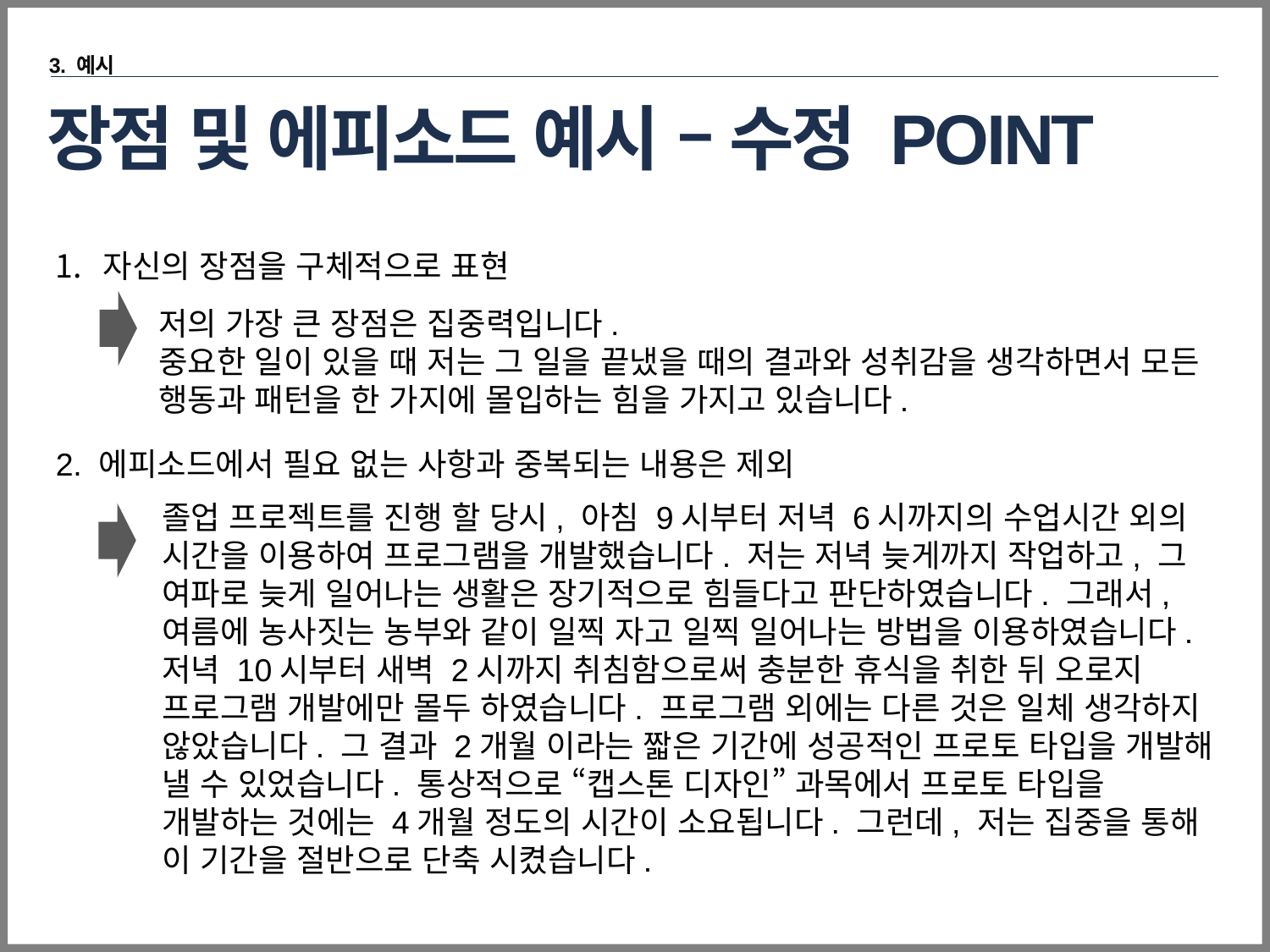

3. 예시
# 장점 및 에피소드 예시 – 수정 POINT
자신의 장점을 구체적으로 표현

저의 가장 큰 장점은 집중력입니다.
중요한 일이 있을 때 저는 그 일을 끝냈을 때의 결과와 성취감을 생각하면서 모든 행동과 패턴을 한 가지에 몰입하는 힘을 가지고 있습니다.
2. 에피소드에서 필요 없는 사항과 중복되는 내용은 제외
졸업 프로젝트를 진행 할 당시, 아침 9시부터 저녁 6시까지의 수업시간 외의 시간을 이용하여 프로그램을 개발했습니다. 저는 저녁 늦게까지 작업하고, 그 여파로 늦게 일어나는 생활은 장기적으로 힘들다고 판단하였습니다. 그래서, 여름에 농사짓는 농부와 같이 일찍 자고 일찍 일어나는 방법을 이용하였습니다. 저녁 10시부터 새벽 2시까지 취침함으로써 충분한 휴식을 취한 뒤 오로지 프로그램 개발에만 몰두 하였습니다. 프로그램 외에는 다른 것은 일체 생각하지 않았습니다. 그 결과 2개월 이라는 짧은 기간에 성공적인 프로토 타입을 개발해 낼 수 있었습니다. 통상적으로 “캡스톤 디자인” 과목에서 프로토 타입을 개발하는 것에는 4개월 정도의 시간이 소요됩니다. 그런데, 저는 집중을 통해 이 기간을 절반으로 단축 시켰습니다.